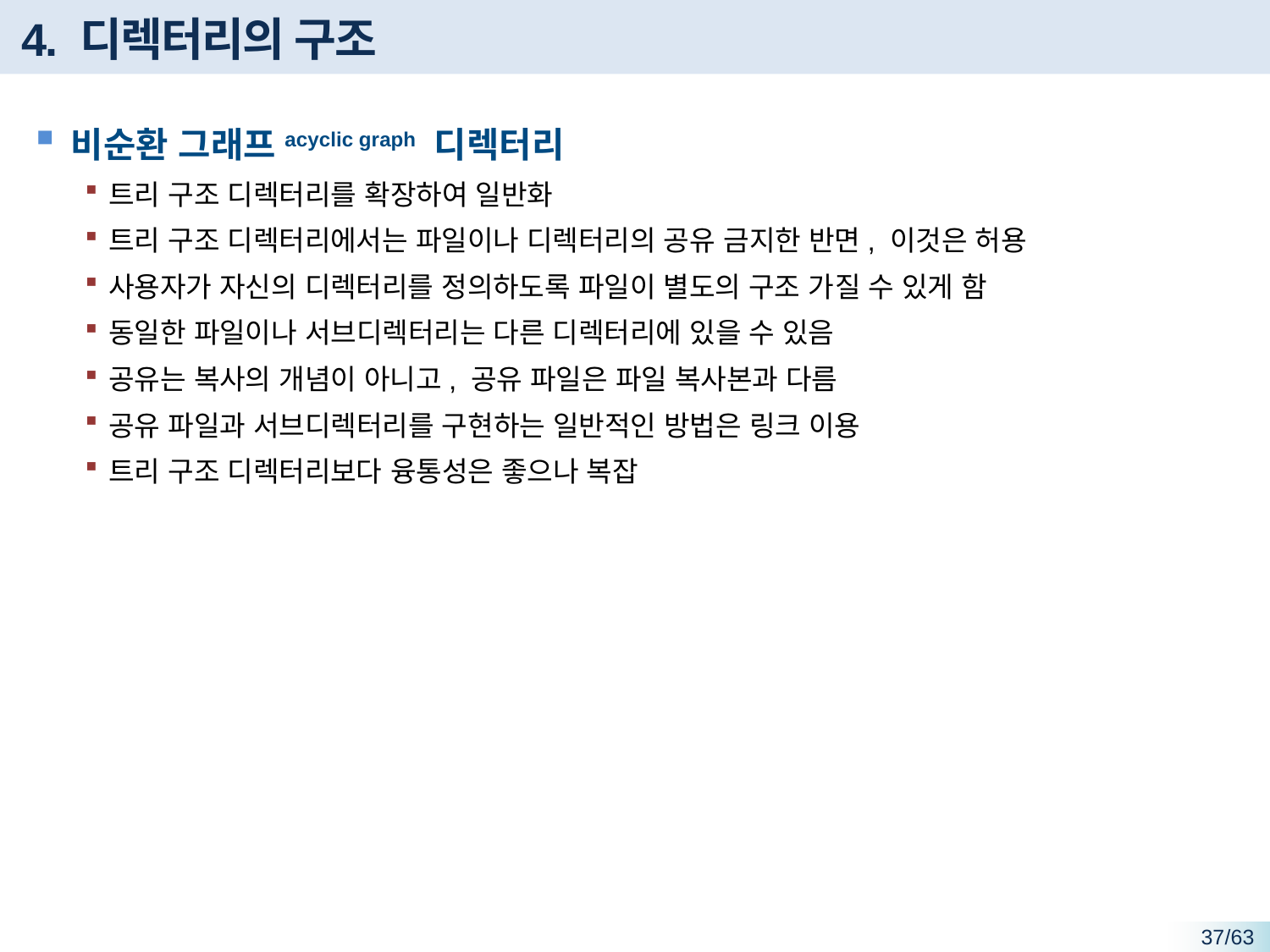

# 4. 디렉터리의 구조
비순환 그래프acyclic graph 디렉터리
트리 구조 디렉터리를 확장하여 일반화
트리 구조 디렉터리에서는 파일이나 디렉터리의 공유 금지한 반면, 이것은 허용
사용자가 자신의 디렉터리를 정의하도록 파일이 별도의 구조 가질 수 있게 함
동일한 파일이나 서브디렉터리는 다른 디렉터리에 있을 수 있음
공유는 복사의 개념이 아니고, 공유 파일은 파일 복사본과 다름
공유 파일과 서브디렉터리를 구현하는 일반적인 방법은 링크 이용
트리 구조 디렉터리보다 융통성은 좋으나 복잡